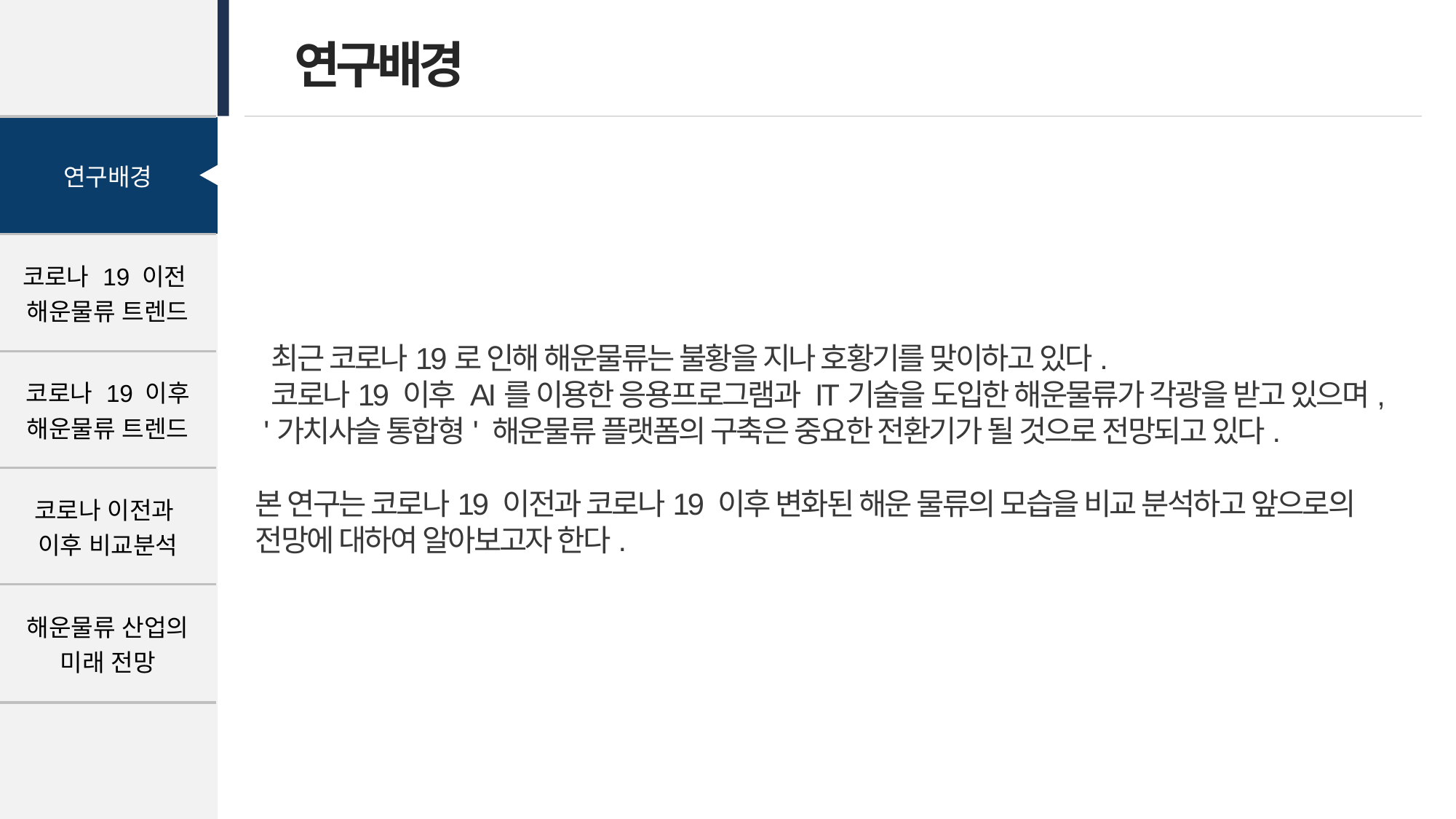

|  |
| --- |
| 연구배경 |
| 코로나 19 이전 해운물류 트렌드 |
| 코로나 19 이후 해운물류 트렌드 |
| 코로나 이전과 이후 비교분석 |
| 해운물류 산업의 미래 전망 |
|  |

연구배경

 최근 코로나19로 인해 해운물류는 불황을 지나 호황기를 맞이하고 있다.
 코로나19 이후 AI를 이용한 응용프로그램과 IT기술을 도입한 해운물류가 각광을 받고 있으며,
 '가치사슬 통합형' 해운물류 플랫폼의 구축은 중요한 전환기가 될 것으로 전망되고 있다.

본 연구는 코로나19 이전과 코로나19 이후 변화된 해운 물류의 모습을 비교 분석하고 앞으로의 전망에 대하여 알아보고자 한다.